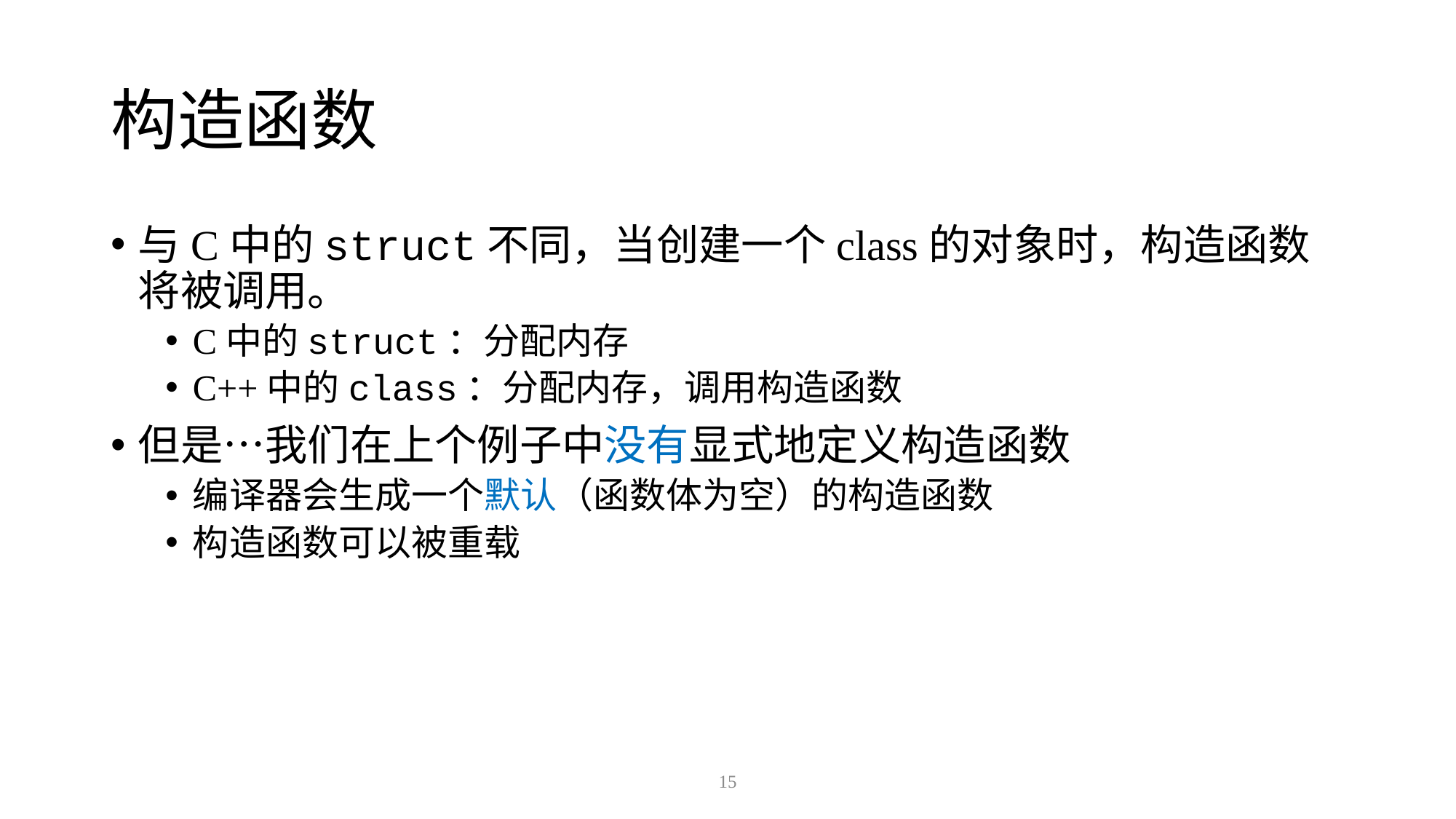

# 构造函数
与C中的struct不同，当创建一个class的对象时，构造函数将被调用。
C中的struct：分配内存
C++中的class：分配内存，调用构造函数
但是…我们在上个例子中没有显式地定义构造函数
编译器会生成一个默认（函数体为空）的构造函数
构造函数可以被重载
15